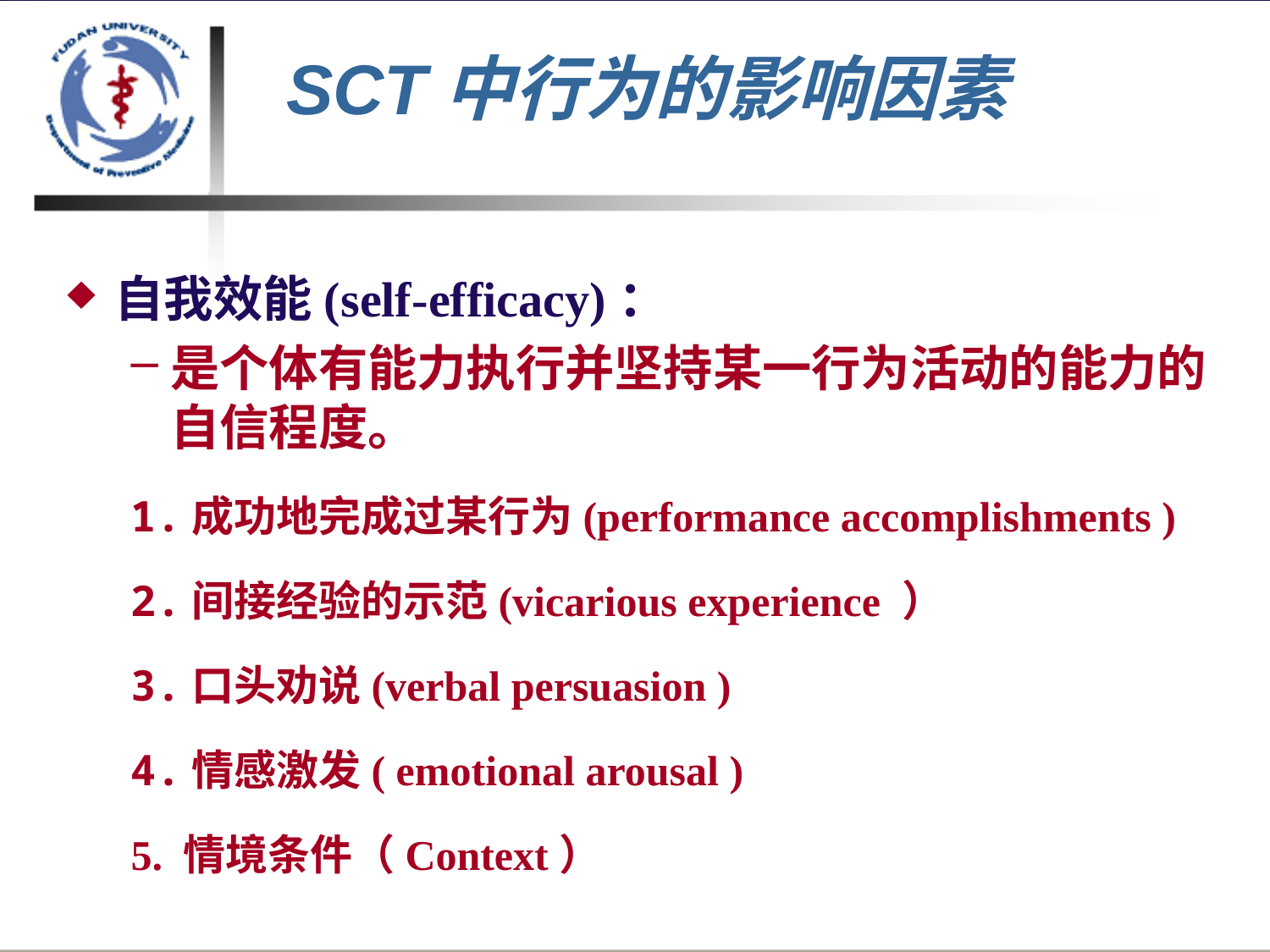

# SCT中行为的影响因素
自我效能(self-efficacy)：
是个体有能力执行并坚持某一行为活动的能力的自信程度。
1.成功地完成过某行为(performance accomplishments )
2.间接经验的示范(vicarious experience ）
3.口头劝说(verbal persuasion )
4.情感激发( emotional arousal )
5. 情境条件（Context）